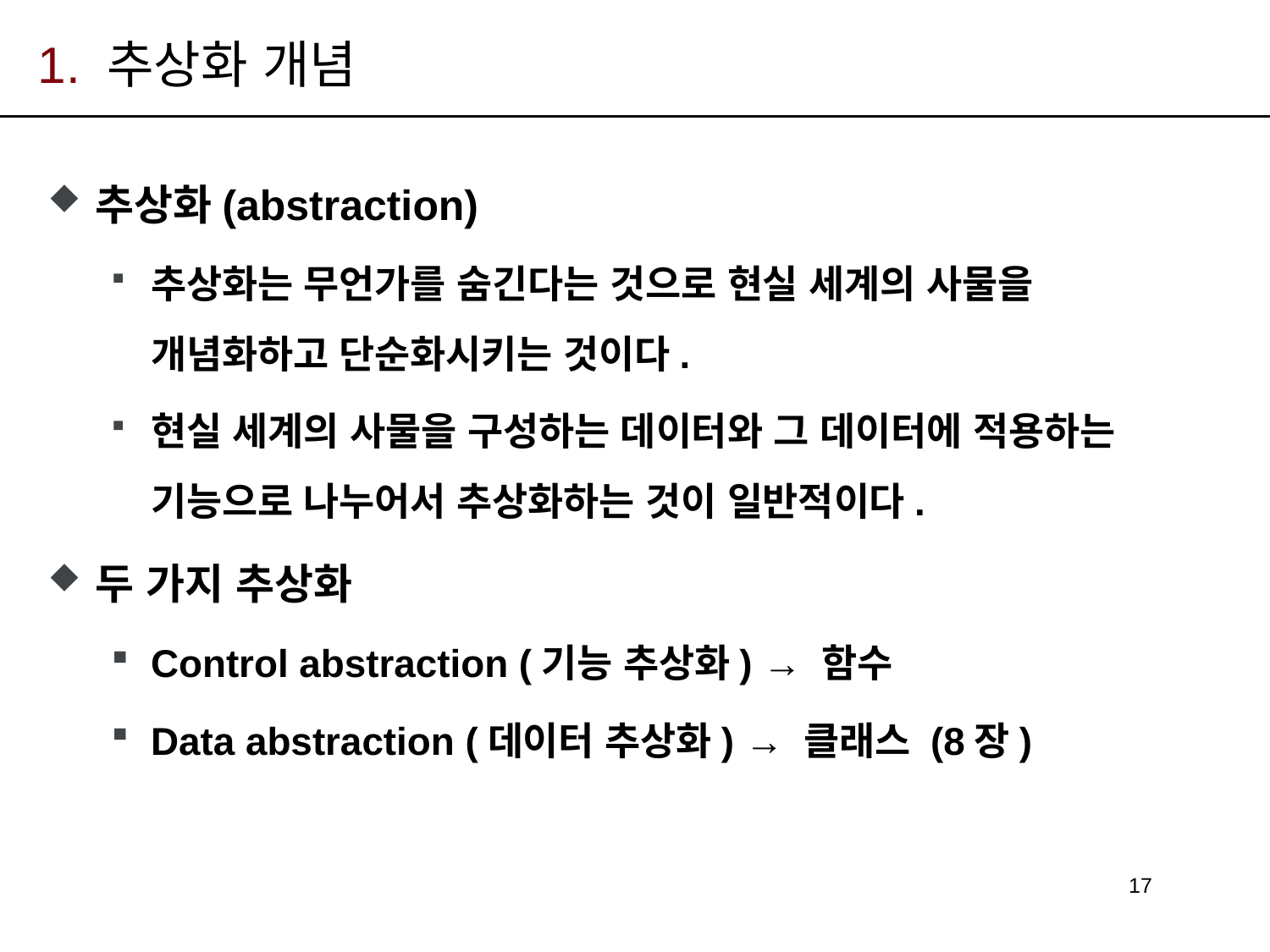

# 1. 추상화 개념
추상화(abstraction)
추상화는 무언가를 숨긴다는 것으로 현실 세계의 사물을 개념화하고 단순화시키는 것이다.
현실 세계의 사물을 구성하는 데이터와 그 데이터에 적용하는 기능으로 나누어서 추상화하는 것이 일반적이다.
두 가지 추상화
Control abstraction (기능 추상화) → 함수
Data abstraction (데이터 추상화) → 클래스 (8장)

17